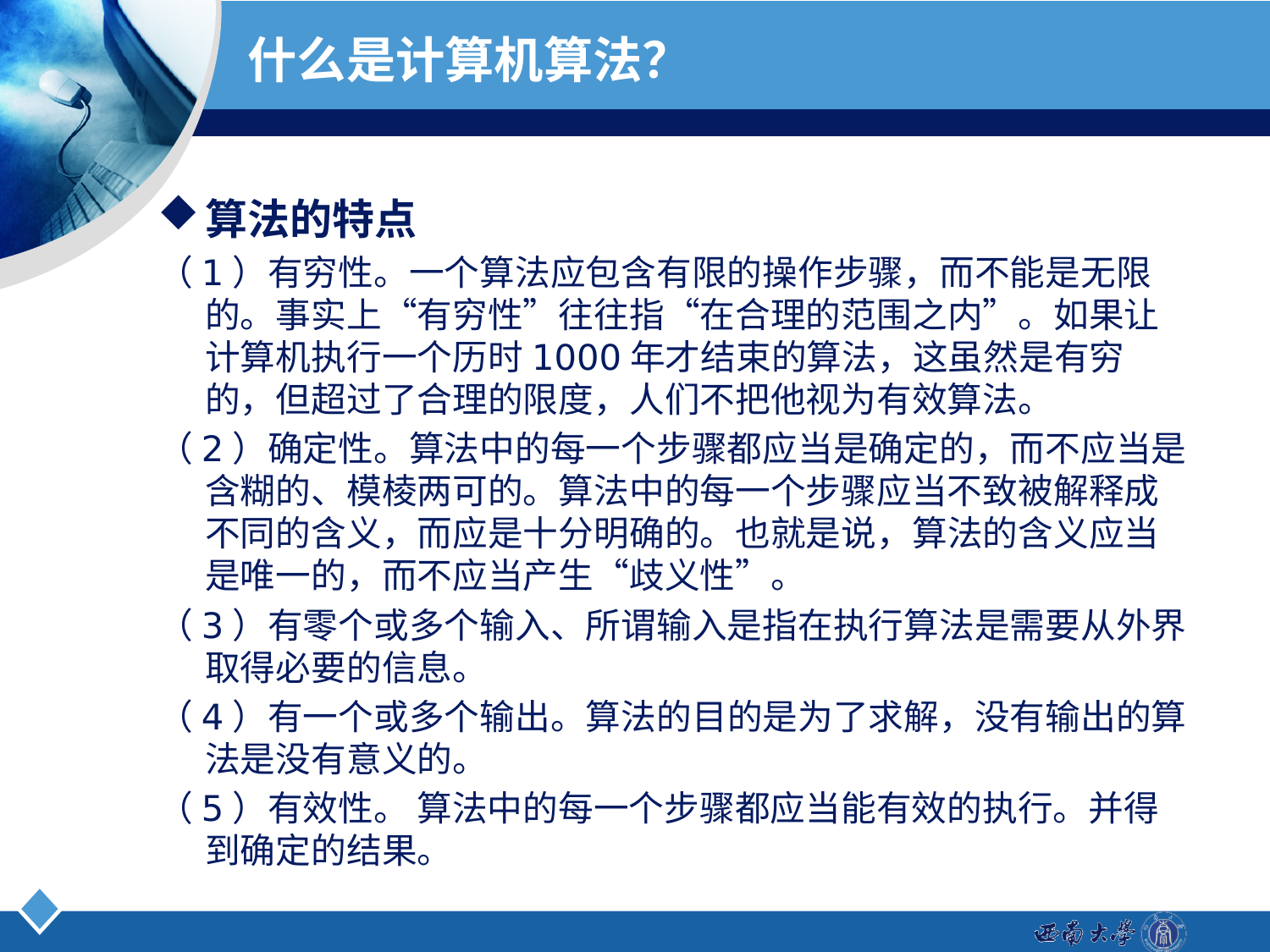

# 什么是计算机算法？
算法的特点
（1）有穷性。一个算法应包含有限的操作步骤，而不能是无限的。事实上“有穷性”往往指“在合理的范围之内”。如果让计算机执行一个历时1000年才结束的算法，这虽然是有穷的，但超过了合理的限度，人们不把他视为有效算法。
（2）确定性。算法中的每一个步骤都应当是确定的，而不应当是含糊的、模棱两可的。算法中的每一个步骤应当不致被解释成不同的含义，而应是十分明确的。也就是说，算法的含义应当是唯一的，而不应当产生“歧义性”。
（3）有零个或多个输入、所谓输入是指在执行算法是需要从外界取得必要的信息。
（4）有一个或多个输出。算法的目的是为了求解，没有输出的算法是没有意义的。
（5）有效性。 算法中的每一个步骤都应当能有效的执行。并得到确定的结果。